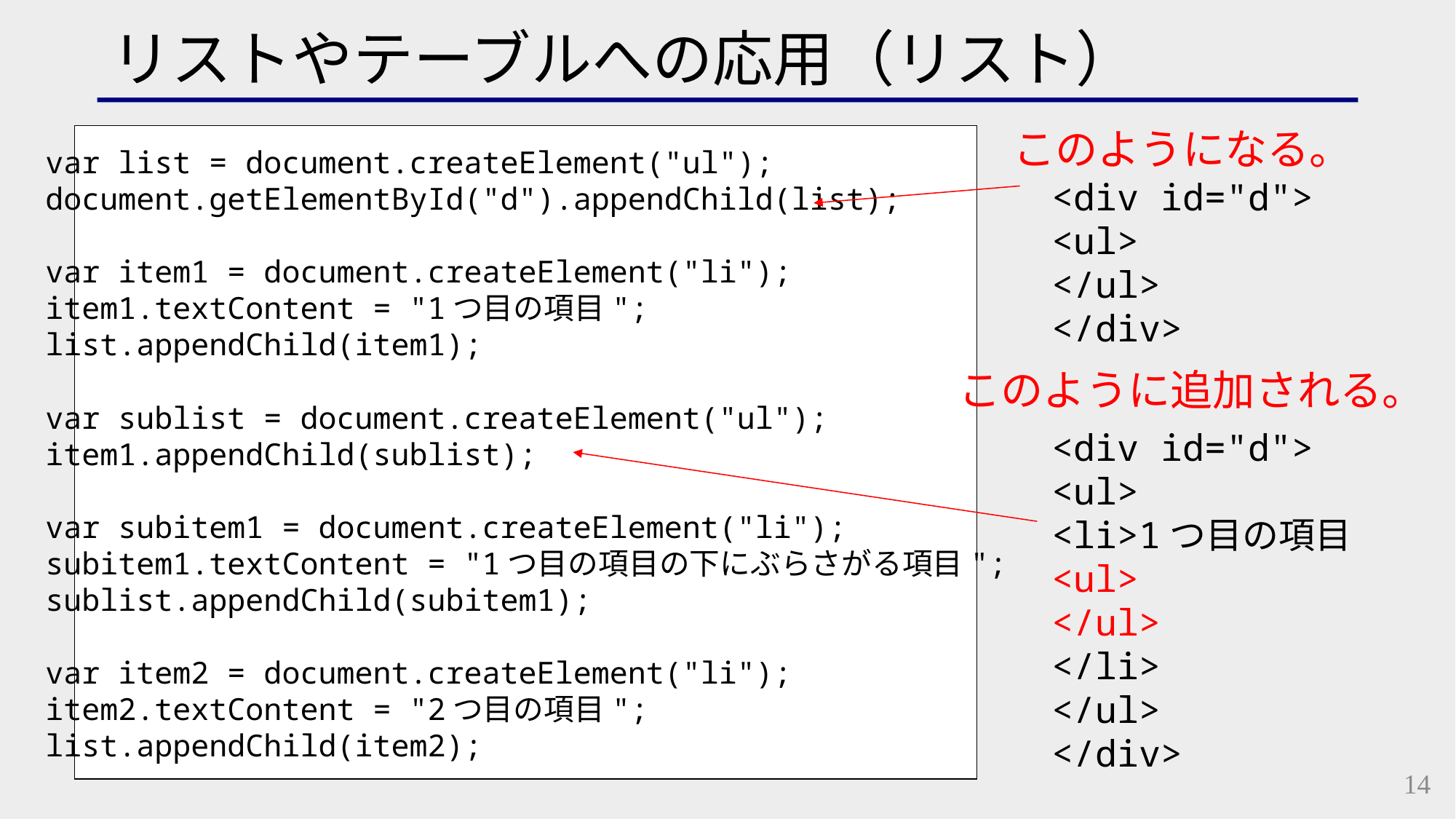

リストやテーブルへの応用（リスト）
このようになる。

var list = document.createElement("ul");
document.getElementById("d").appendChild(list);

var item1 = document.createElement("li");
item1.textContent = "1つ目の項目";
list.appendChild(item1);

var sublist = document.createElement("ul");
item1.appendChild(sublist);

var subitem1 = document.createElement("li");
subitem1.textContent = "1つ目の項目の下にぶらさがる項目";
sublist.appendChild(subitem1);

var item2 = document.createElement("li");
item2.textContent = "2つ目の項目";
list.appendChild(item2);
<div id="d">
<ul>
</ul>
</div>

このように追加される。
<div id="d">
<ul>
<li>1つ目の項目
<ul>
</ul>
</li>
</ul>
</div>

14